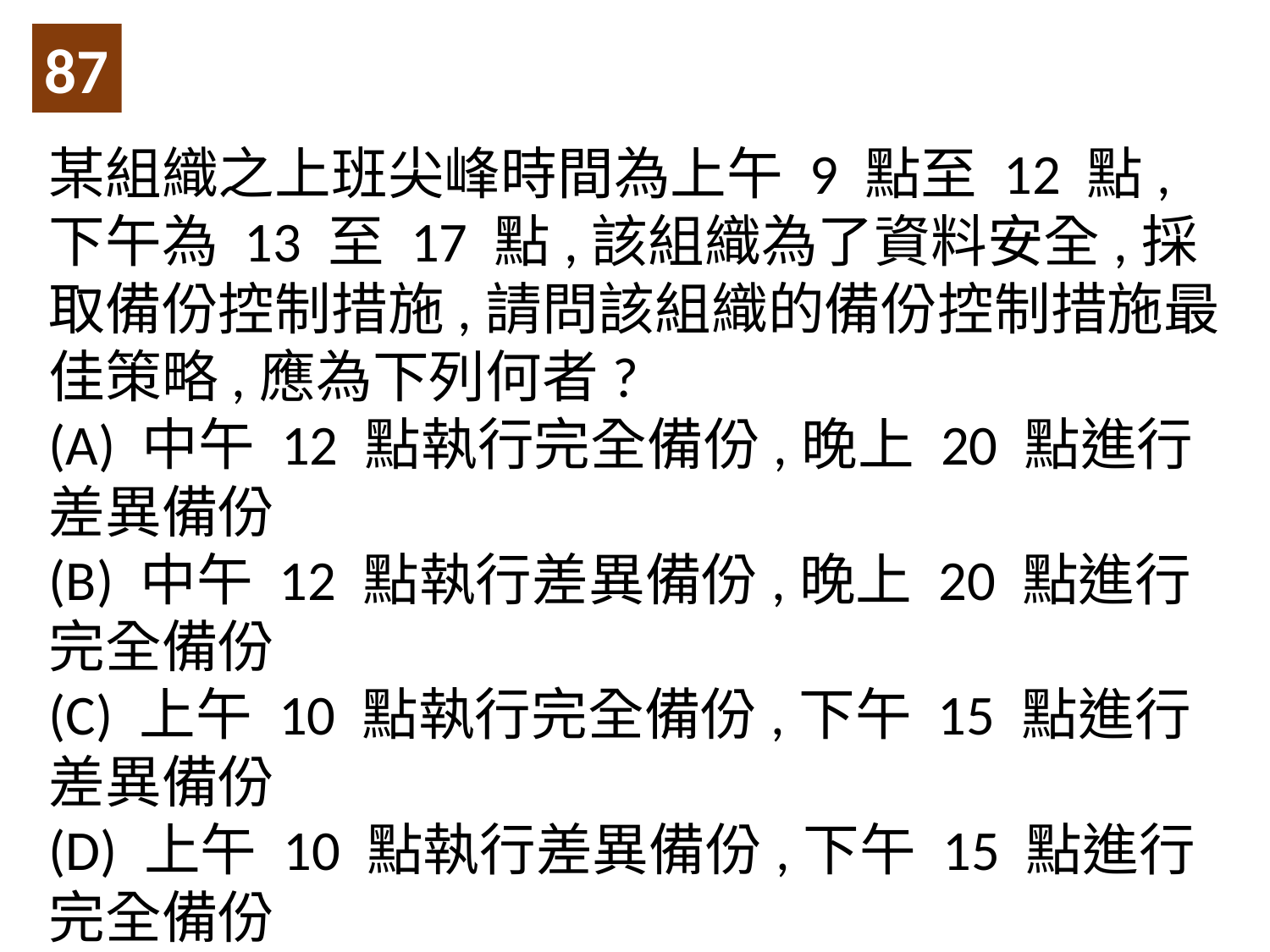

87
某組織之上班尖峰時間為上午 9 點至 12 點,下午為 13 至 17 點,該組織為了資料安全,採取備份控制措施,請問該組織的備份控制措施最佳策略,應為下列何者?
(A) 中午 12 點執行完全備份,晚上 20 點進行差異備份
(B) 中午 12 點執行差異備份,晚上 20 點進行完全備份
(C) 上午 10 點執行完全備份,下午 15 點進行差異備份
(D) 上午 10 點執行差異備份,下午 15 點進行完全備份